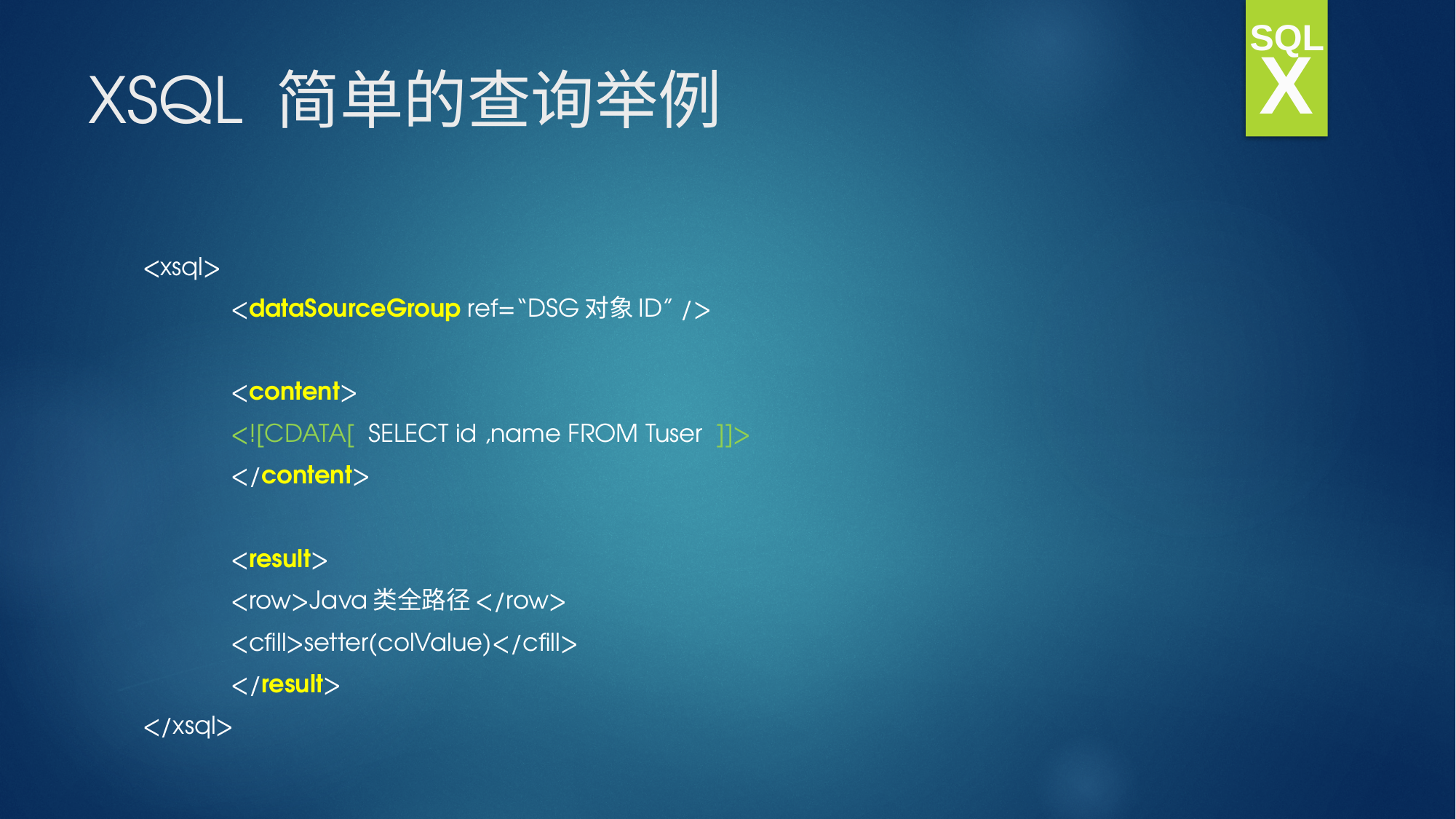

SQL
X
# XSQL 简单的查询举例
<xsql>
	<dataSourceGroup ref=“DSG对象ID” />

	<content>
		<![CDATA[  SELECT id ,name FROM Tuser  ]]>
	</content>

	<result>
		<row>Java类全路径</row>
		<cfill>setter(colValue)</cfill>
	</result>
</xsql>